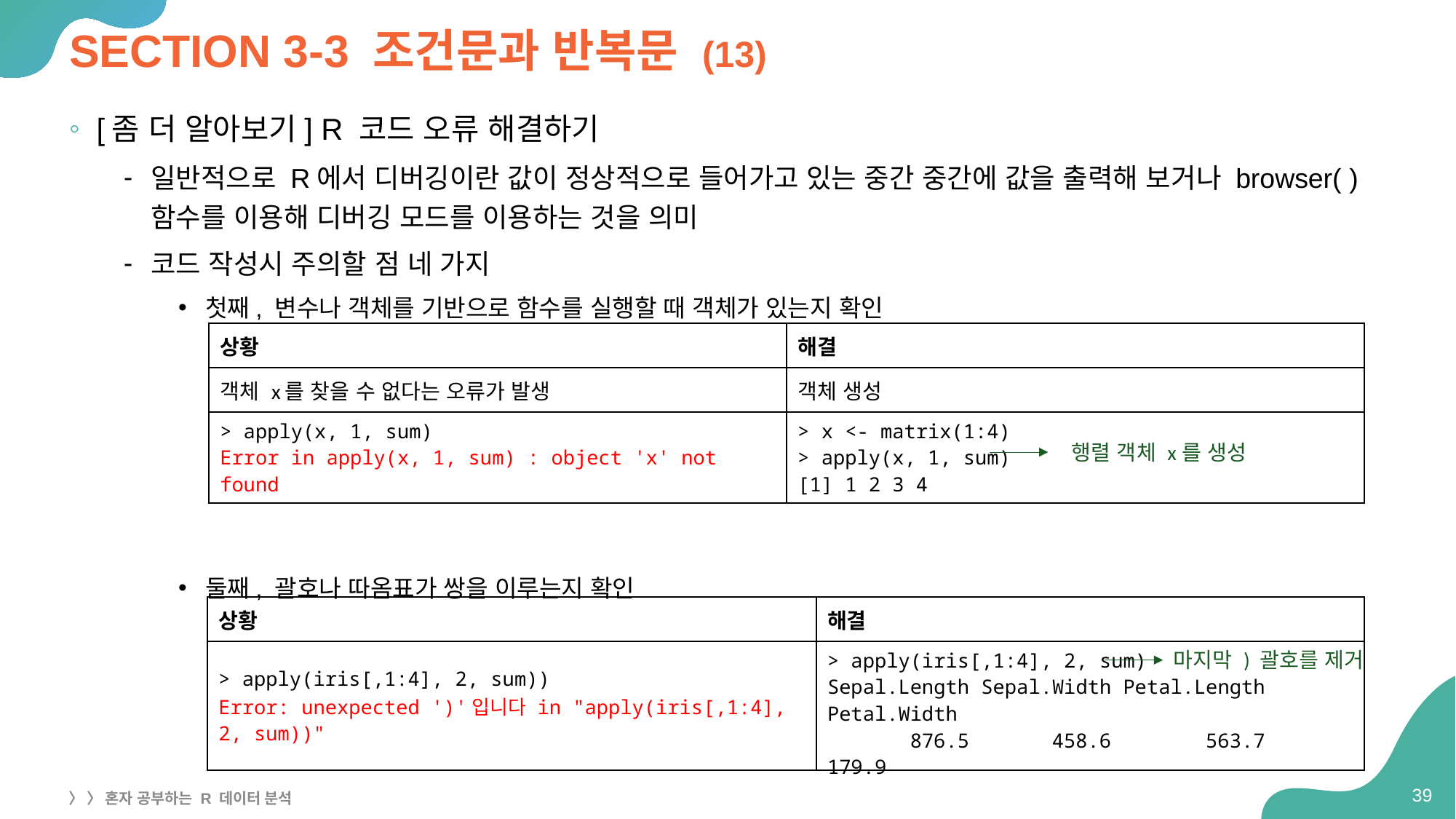

# SECTION 3-3 조건문과 반복문 (13)
[좀 더 알아보기] R 코드 오류 해결하기
일반적으로 R에서 디버깅이란 값이 정상적으로 들어가고 있는 중간 중간에 값을 출력해 보거나 browser( ) 함수를 이용해 디버깅 모드를 이용하는 것을 의미
코드 작성시 주의할 점 네 가지
첫째, 변수나 객체를 기반으로 함수를 실행할 때 객체가 있는지 확인

둘째, 괄호나 따옴표가 쌍을 이루는지 확인
| 상황 | 해결 |
| --- | --- |
| 객체 x를 찾을 수 없다는 오류가 발생 | 객체 생성 |
| > apply(x, 1, sum) Error in apply(x, 1, sum) : object 'x' not found | > x <- matrix(1:4) > apply(x, 1, sum) [1] 1 2 3 4 |
행렬 객체 x를 생성
| 상황 | 해결 |
| --- | --- |
| > apply(iris[,1:4], 2, sum)) Error: unexpected ')'입니다 in "apply(iris[,1:4], 2, sum))" | > apply(iris[,1:4], 2, sum) Sepal.Length Sepal.Width Petal.Length Petal.Width 876.5 458.6 563.7 179.9 |
마지막 ) 괄호를 제거
39
〉 〉 혼자 공부하는 R 데이터 분석